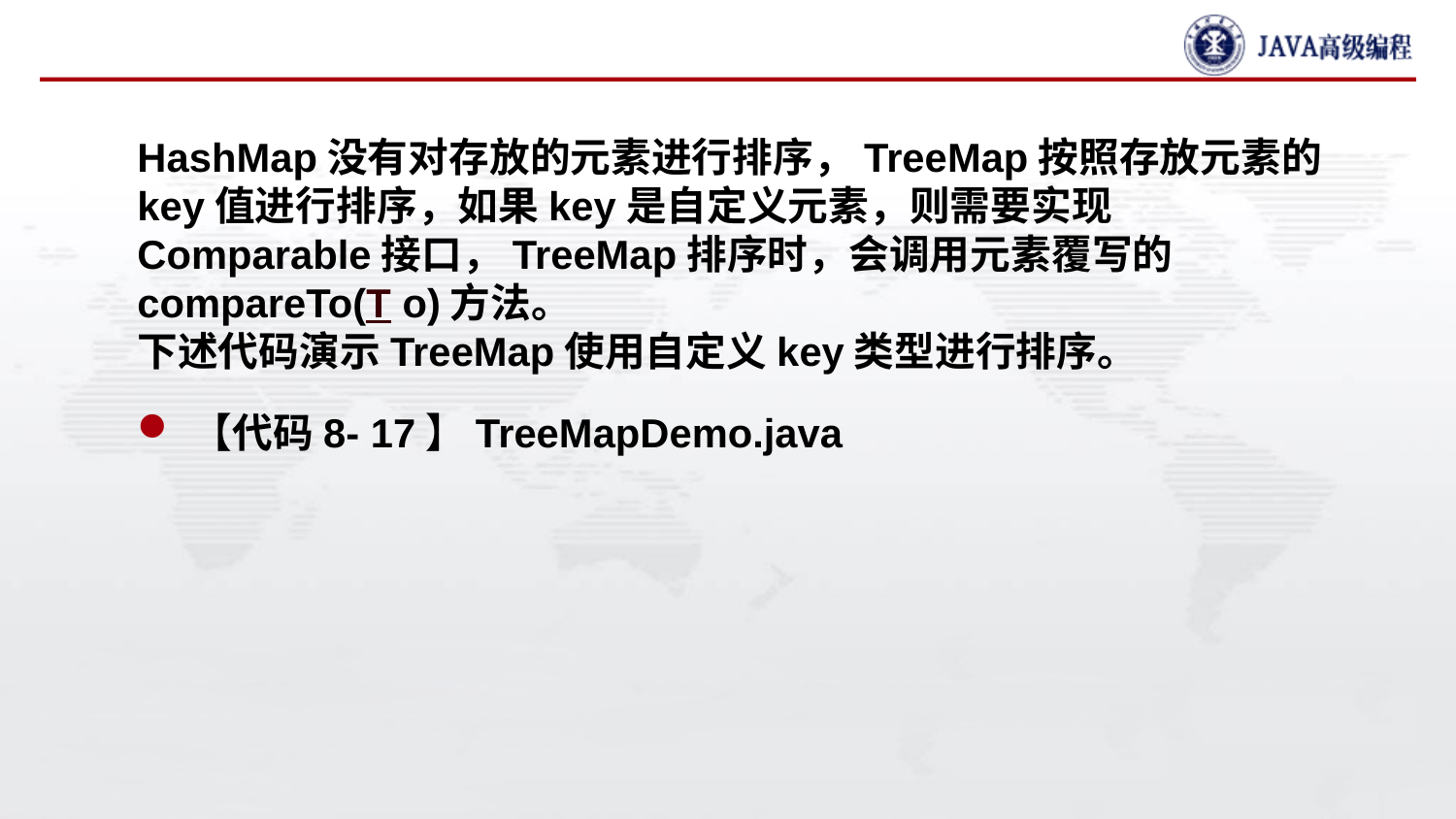

#
HashMap没有对存放的元素进行排序，TreeMap按照存放元素的key值进行排序，如果key是自定义元素，则需要实现Comparable接口，TreeMap排序时，会调用元素覆写的compareTo(T o)方法。下述代码演示TreeMap使用自定义key类型进行排序。【代码8- 17】TreeMapDemo.java